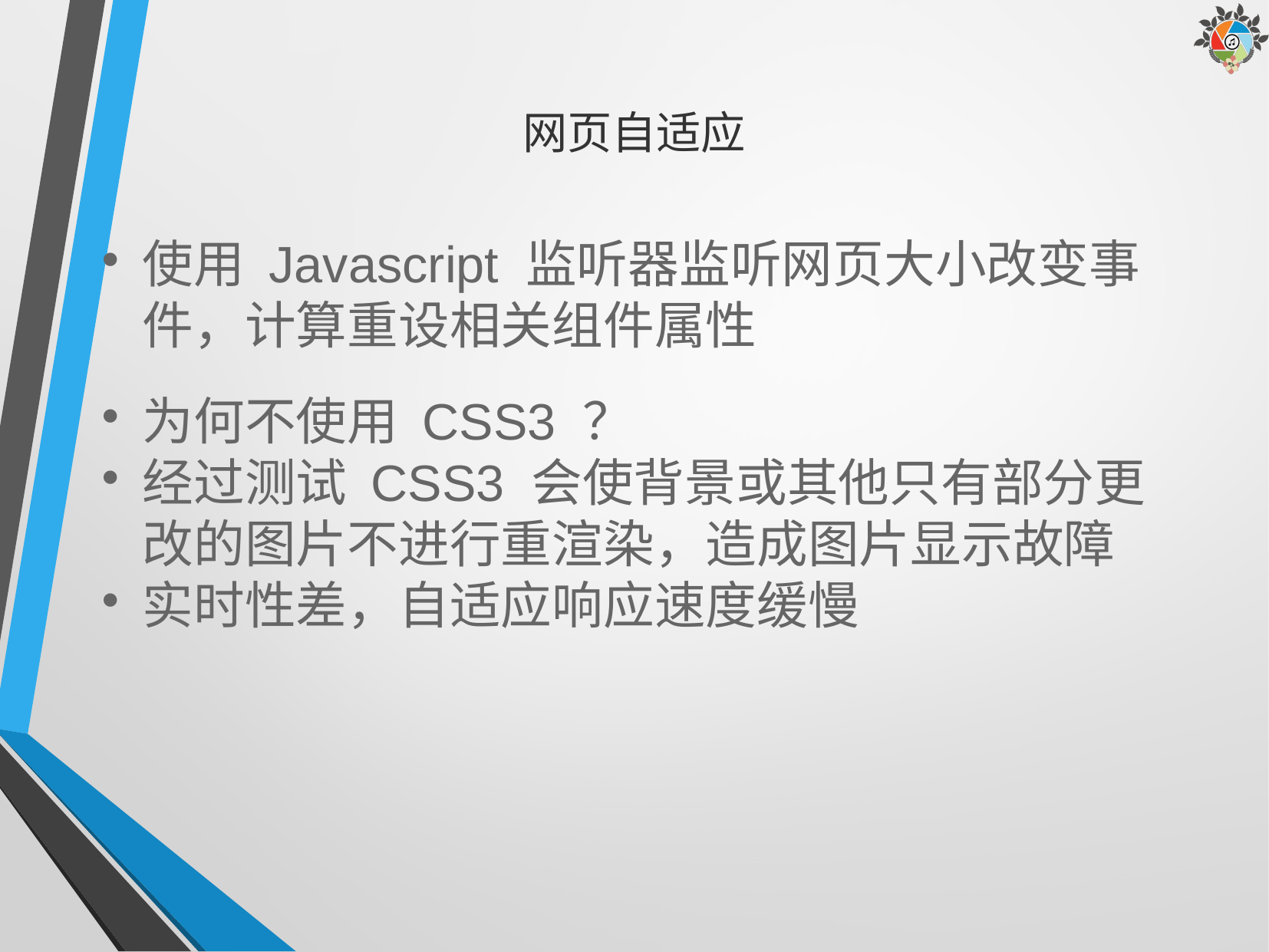

网页自适应
使用 Javascript 监听器监听网页大小改变事件，计算重设相关组件属性

为何不使用 CSS3 ？
经过测试 CSS3 会使背景或其他只有部分更改的图片不进行重渲染，造成图片显示故障
实时性差，自适应响应速度缓慢